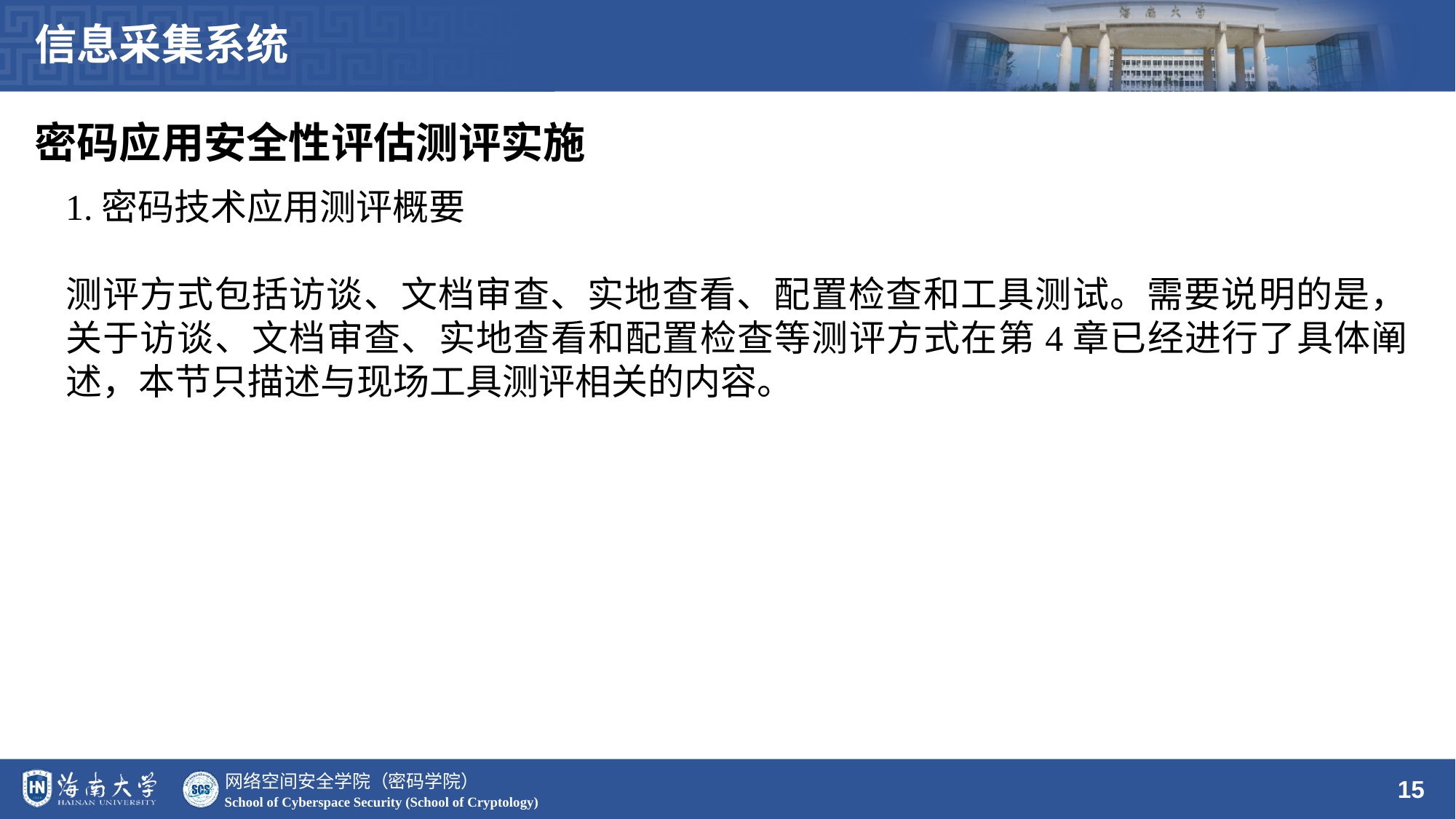

信息采集系统
密码应用安全性评估测评实施
1.密码技术应用测评概要

测评方式包括访谈、文档审查、实地查看、配置检查和工具测试。需要说明的是，关于访谈、文档审查、实地查看和配置检查等测评方式在第4章已经进行了具体阐述，本节只描述与现场工具测评相关的内容。
15